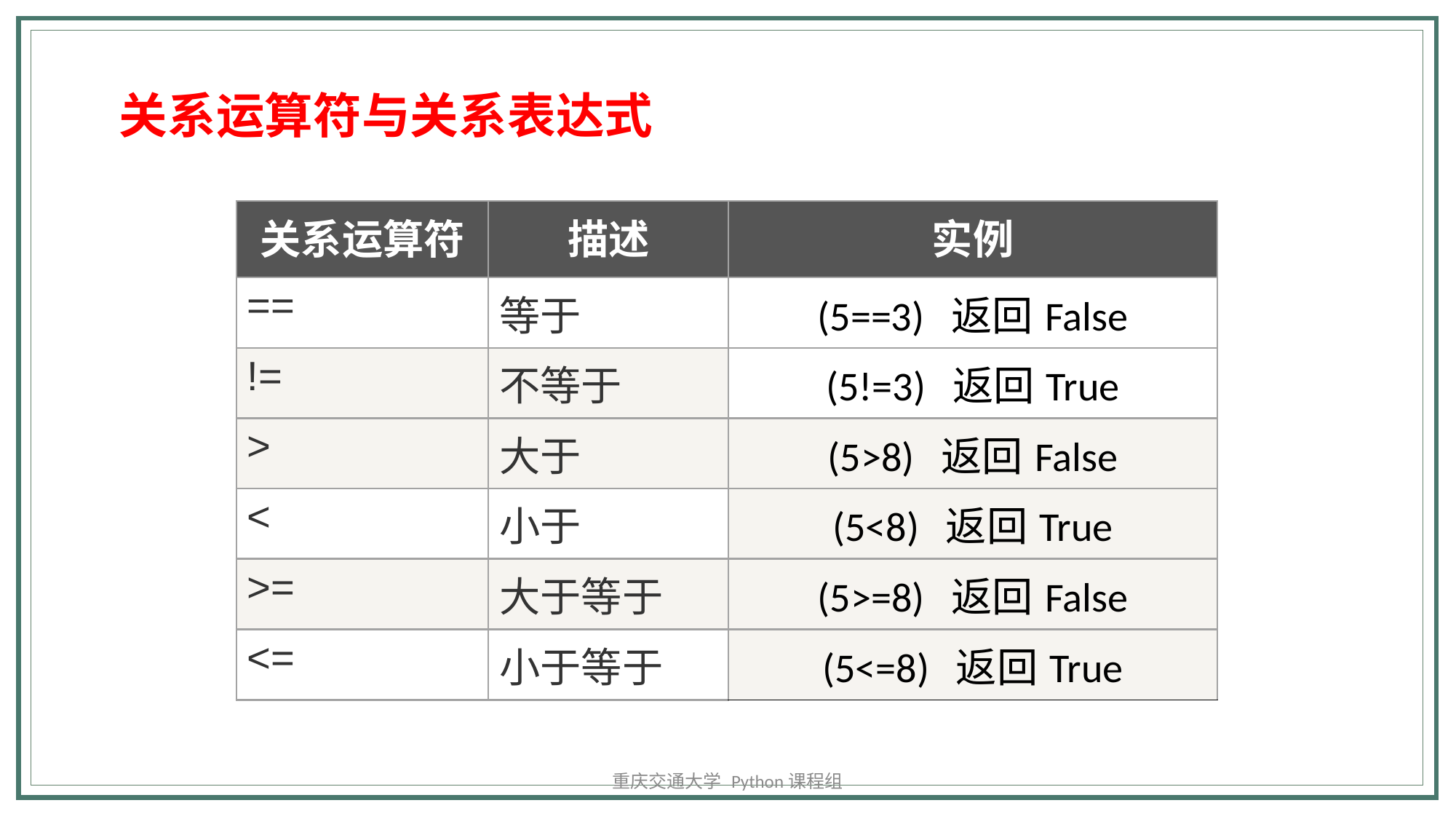

关系运算符与关系表达式
| 关系运算符 | 描述 | 实例 |
| --- | --- | --- |
| == | 等于 | (5==3) 返回False |
| != | 不等于 | (5!=3) 返回True |
| > | 大于 | (5>8) 返回False |
| < | 小于 | (5<8) 返回True |
| >= | 大于等于 | (5>=8) 返回False |
| <= | 小于等于 | (5<=8) 返回True |
重庆交通大学 Python课程组